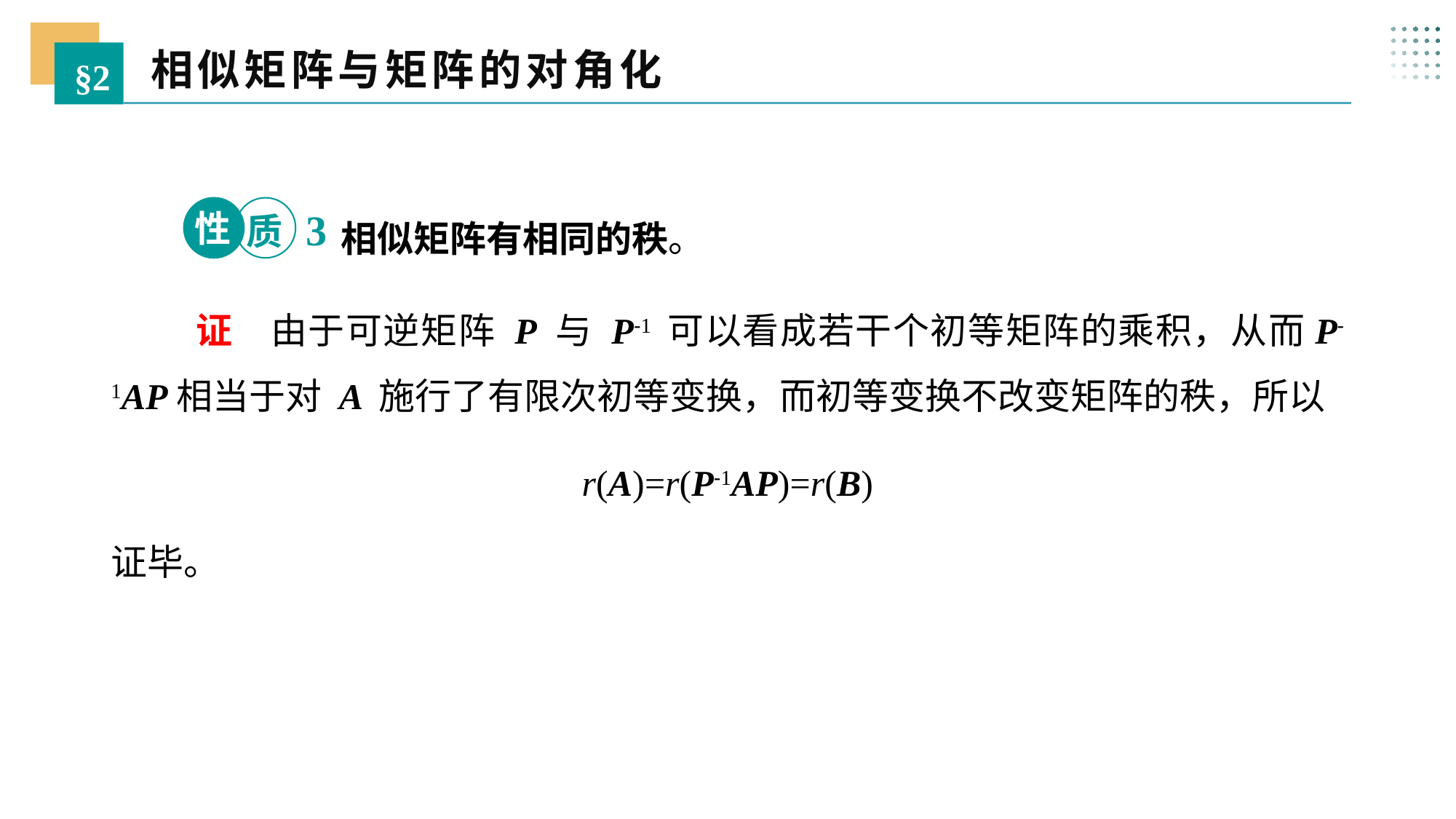

相似矩阵与矩阵的对角化
§2
                           相似矩阵有相同的秩。

性

3
质
        证    由于可逆矩阵 P 与 P-1 可以看成若干个初等矩阵的乘积，从而P-1AP相当于对 A 施行了有限次初等变换，而初等变换不改变矩阵的秩，所以
r(A)=r(P-1AP)=r(B)
证毕。